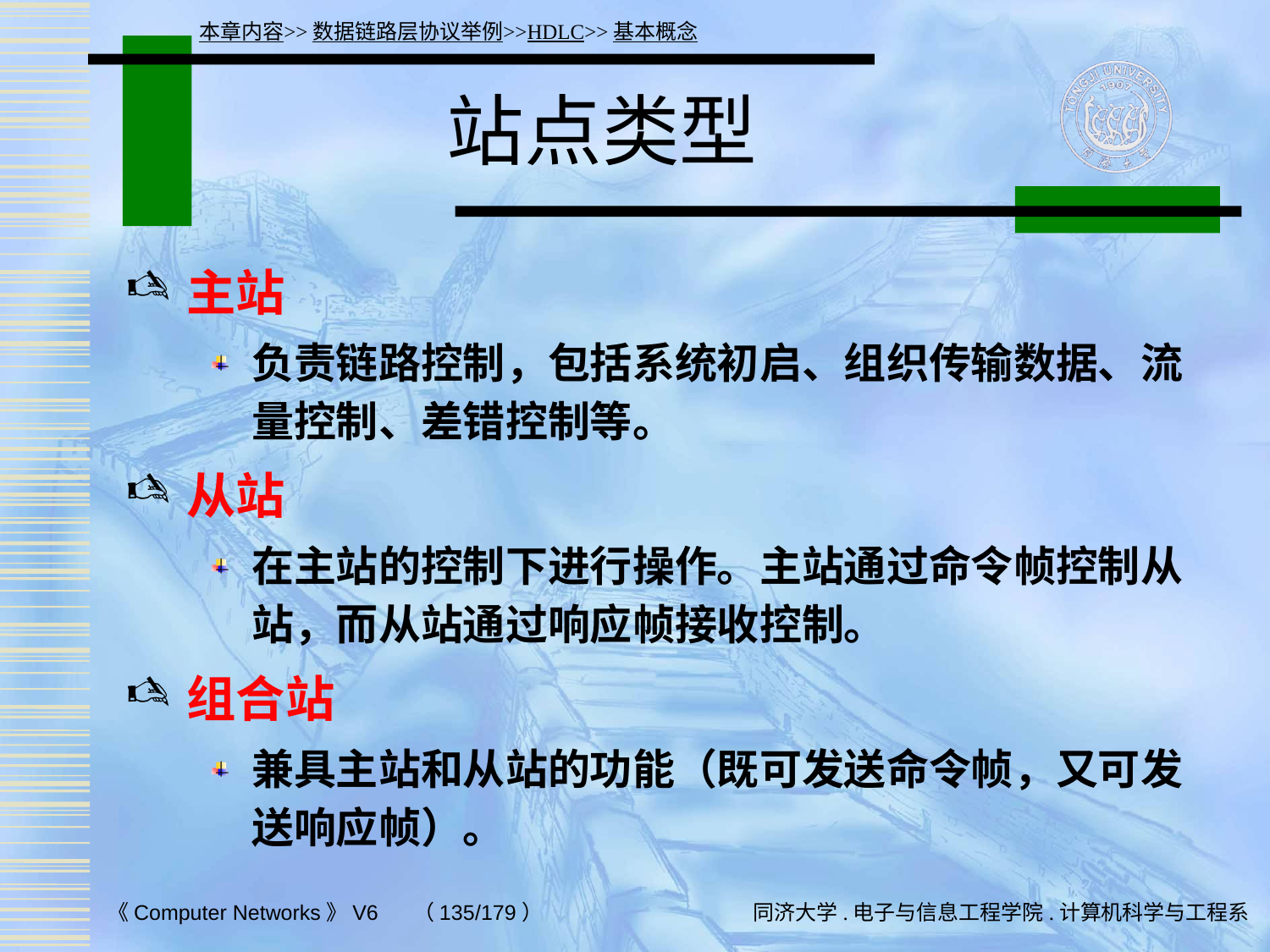

本章内容>>数据链路层协议举例>>HDLC>>基本概念
# 站点类型
主站
负责链路控制，包括系统初启、组织传输数据、流量控制、差错控制等。
从站
在主站的控制下进行操作。主站通过命令帧控制从站，而从站通过响应帧接收控制。
组合站
兼具主站和从站的功能（既可发送命令帧，又可发送响应帧）。